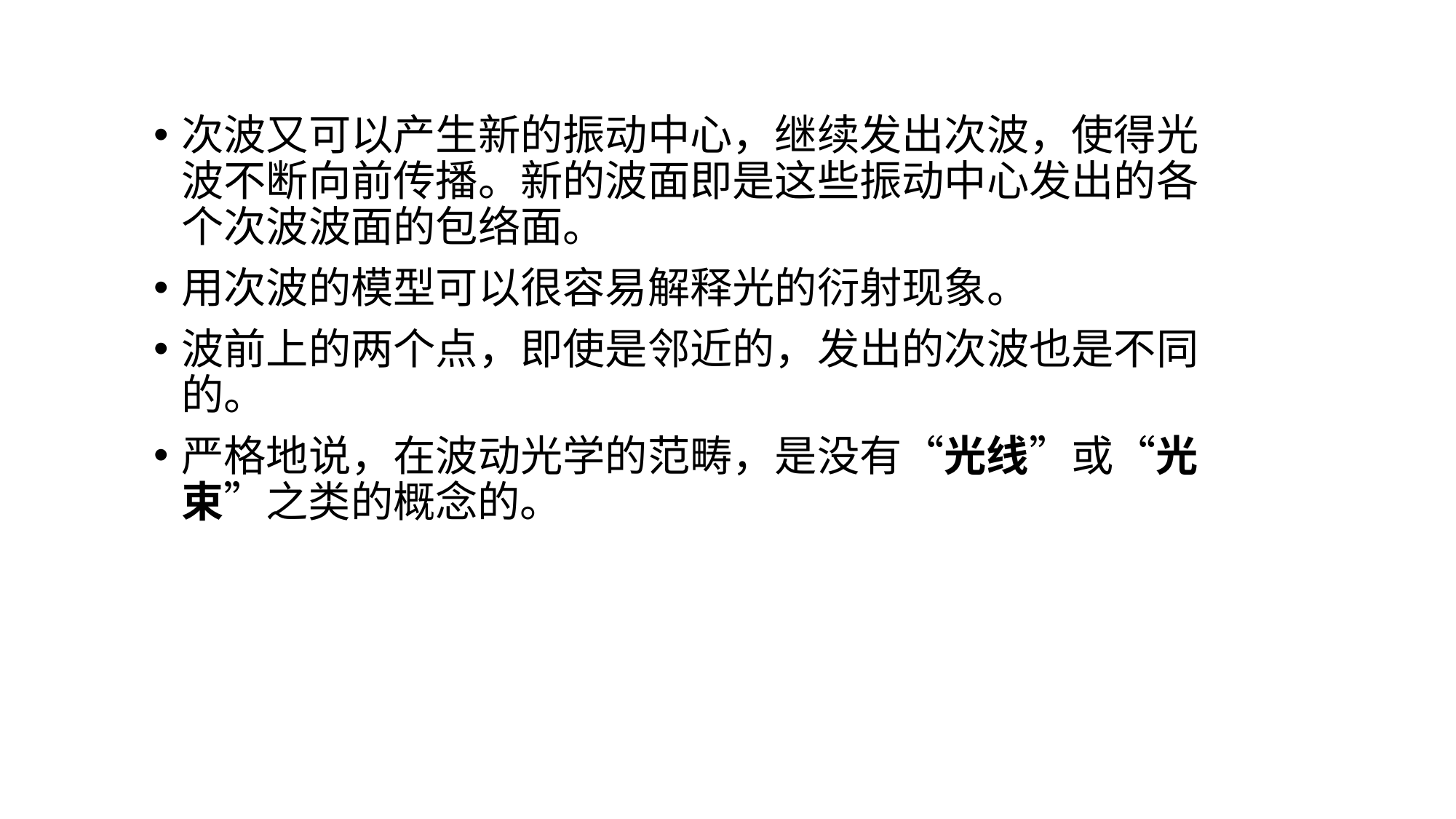

次波又可以产生新的振动中心，继续发出次波，使得光波不断向前传播。新的波面即是这些振动中心发出的各个次波波面的包络面。
用次波的模型可以很容易解释光的衍射现象。
波前上的两个点，即使是邻近的，发出的次波也是不同的。
严格地说，在波动光学的范畴，是没有“光线”或“光束”之类的概念的。